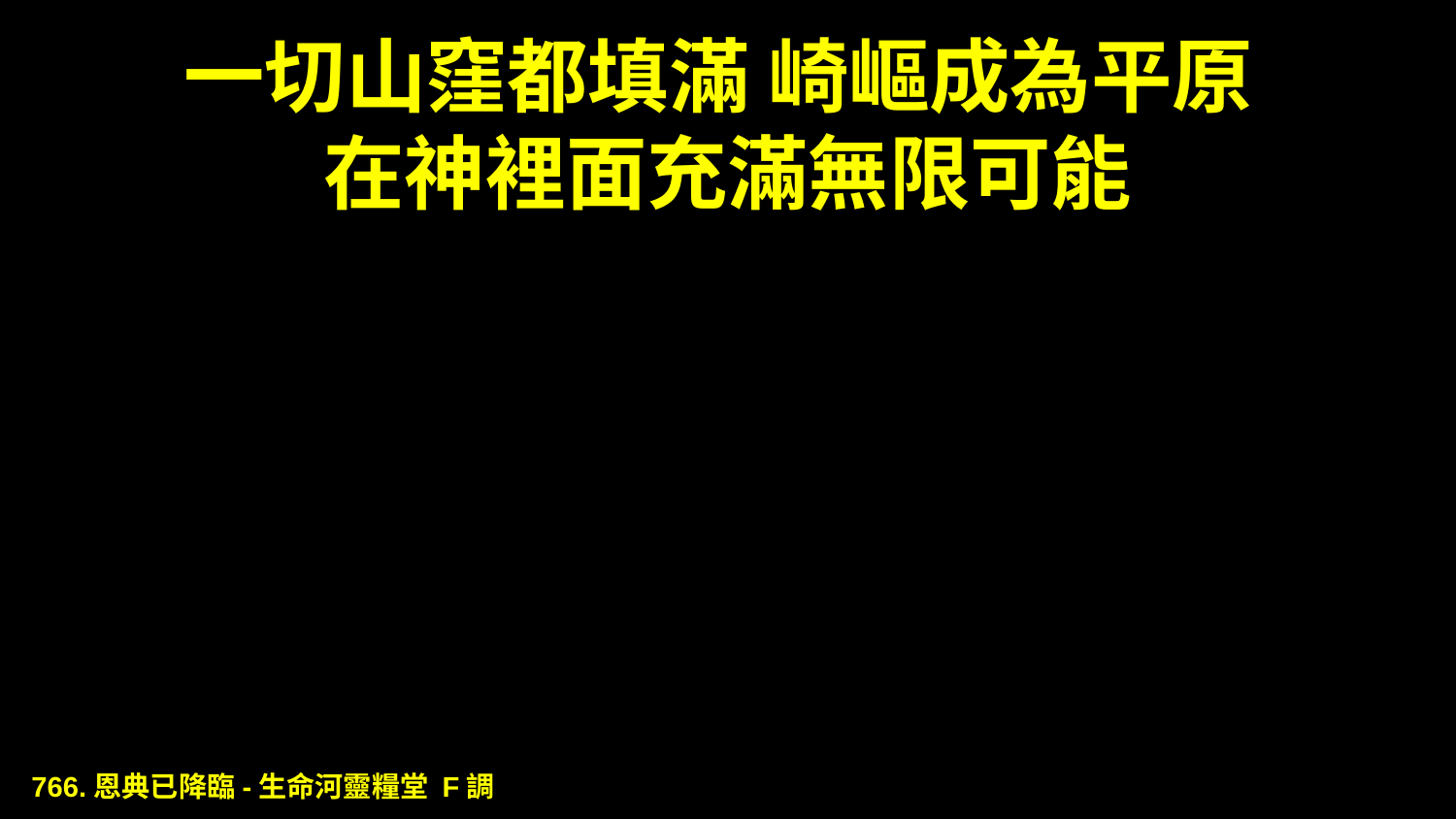

# 一切山窪都填滿 崎嶇成為平原 在神裡面充滿無限可能
766.恩典已降臨-生命河靈糧堂 F調